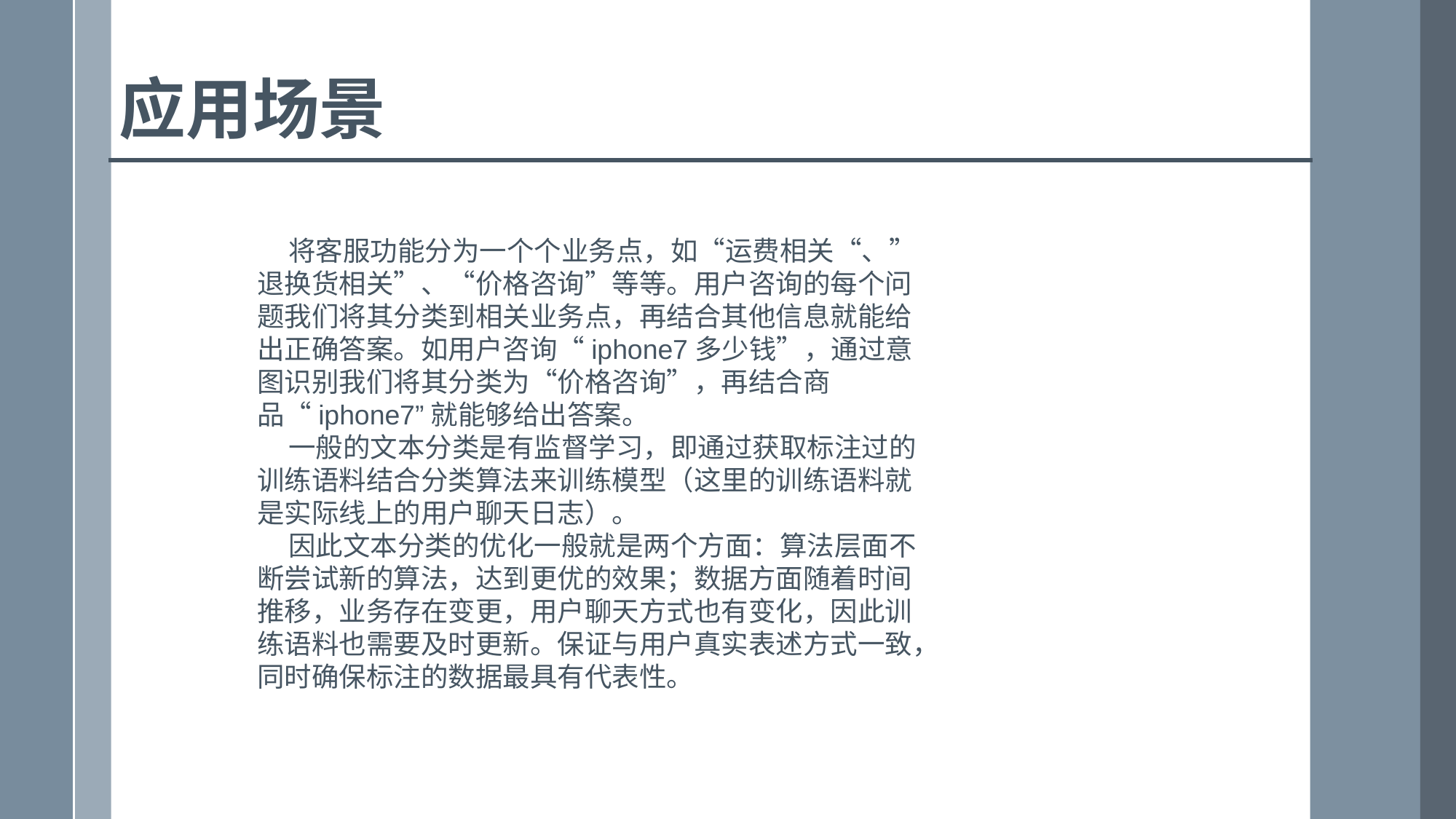

应用场景

    将客服功能分为一个个业务点，如“运费相关“、”退换货相关”、“价格咨询”等等。用户咨询的每个问题我们将其分类到相关业务点，再结合其他信息就能给出正确答案。如用户咨询“iphone7多少钱”，通过意图识别我们将其分类为“价格咨询”，再结合商品“iphone7”就能够给出答案。
    一般的文本分类是有监督学习，即通过获取标注过的训练语料结合分类算法来训练模型（这里的训练语料就是实际线上的用户聊天日志）。
    因此文本分类的优化一般就是两个方面：算法层面不断尝试新的算法，达到更优的效果；数据方面随着时间推移，业务存在变更，用户聊天方式也有变化，因此训练语料也需要及时更新。保证与用户真实表述方式一致，同时确保标注的数据最具有代表性。